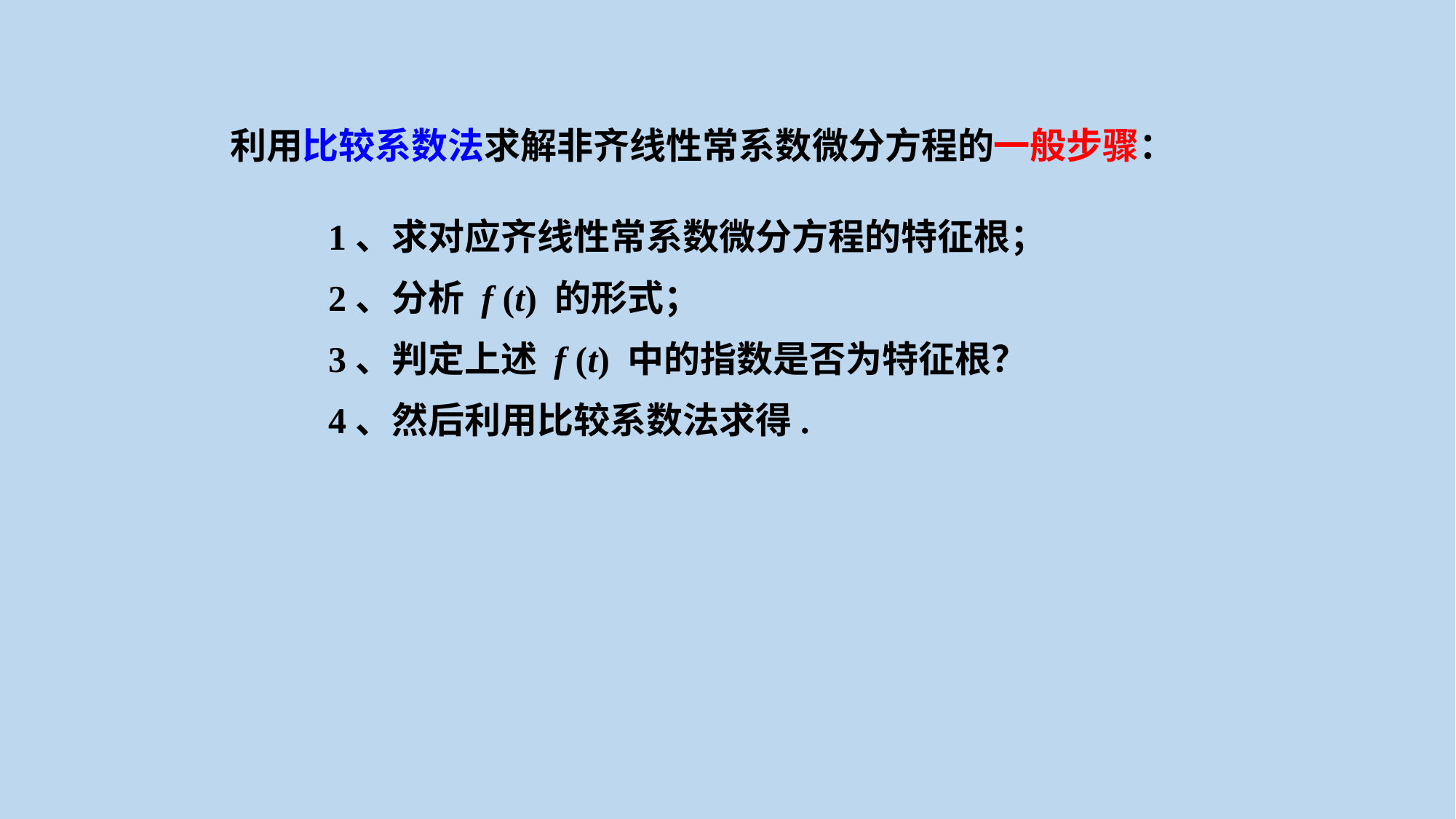

利用比较系数法求解非齐线性常系数微分方程的一般步骤：
1、求对应齐线性常系数微分方程的特征根；
2、分析 f (t) 的形式；
3、判定上述 f (t) 中的指数是否为特征根？
4、然后利用比较系数法求得.